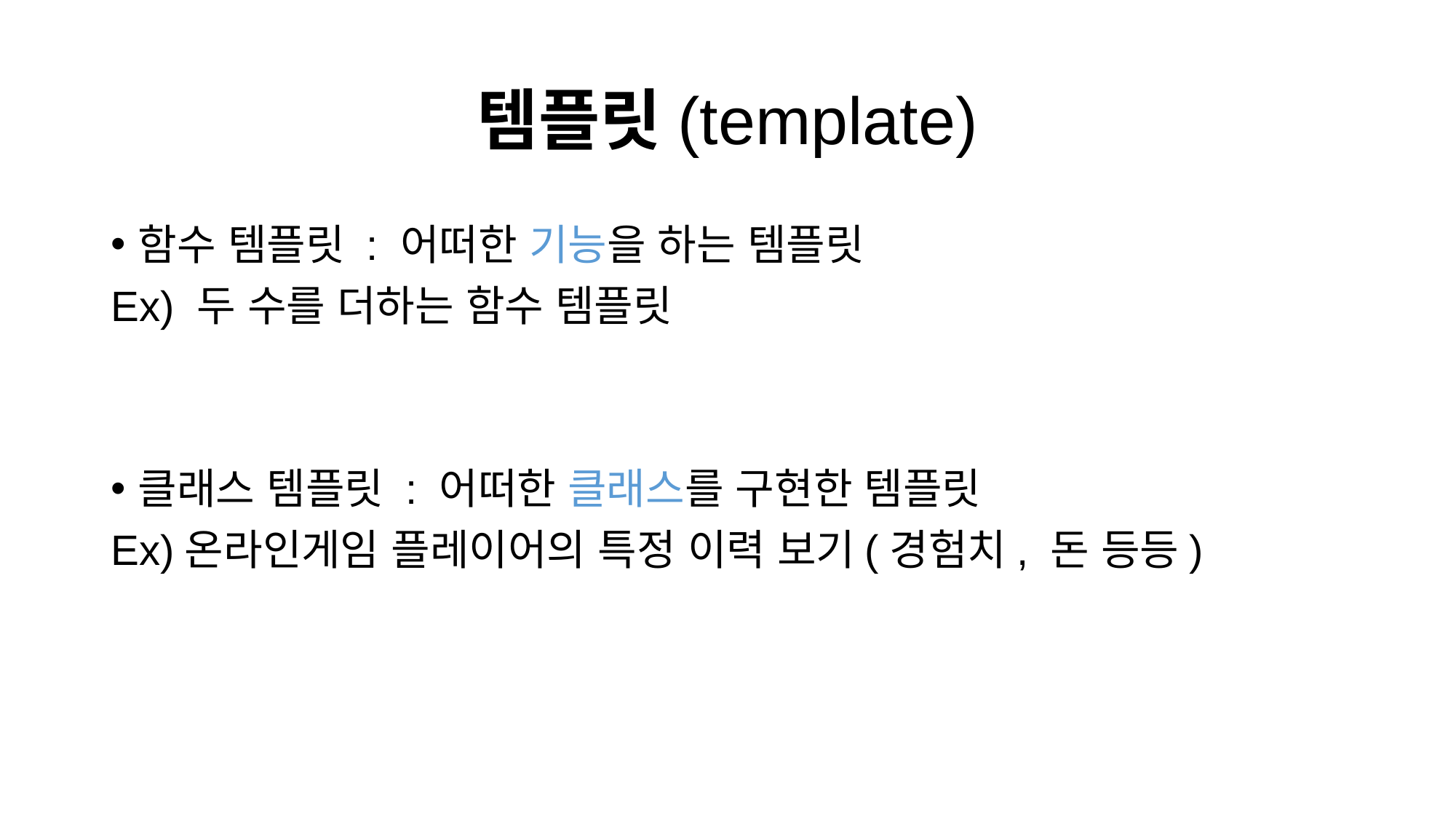

# 템플릿(template)
함수 템플릿 : 어떠한 기능을 하는 템플릿
Ex) 두 수를 더하는 함수 템플릿

클래스 템플릿 : 어떠한 클래스를 구현한 템플릿
Ex)온라인게임 플레이어의 특정 이력 보기(경험치, 돈 등등)